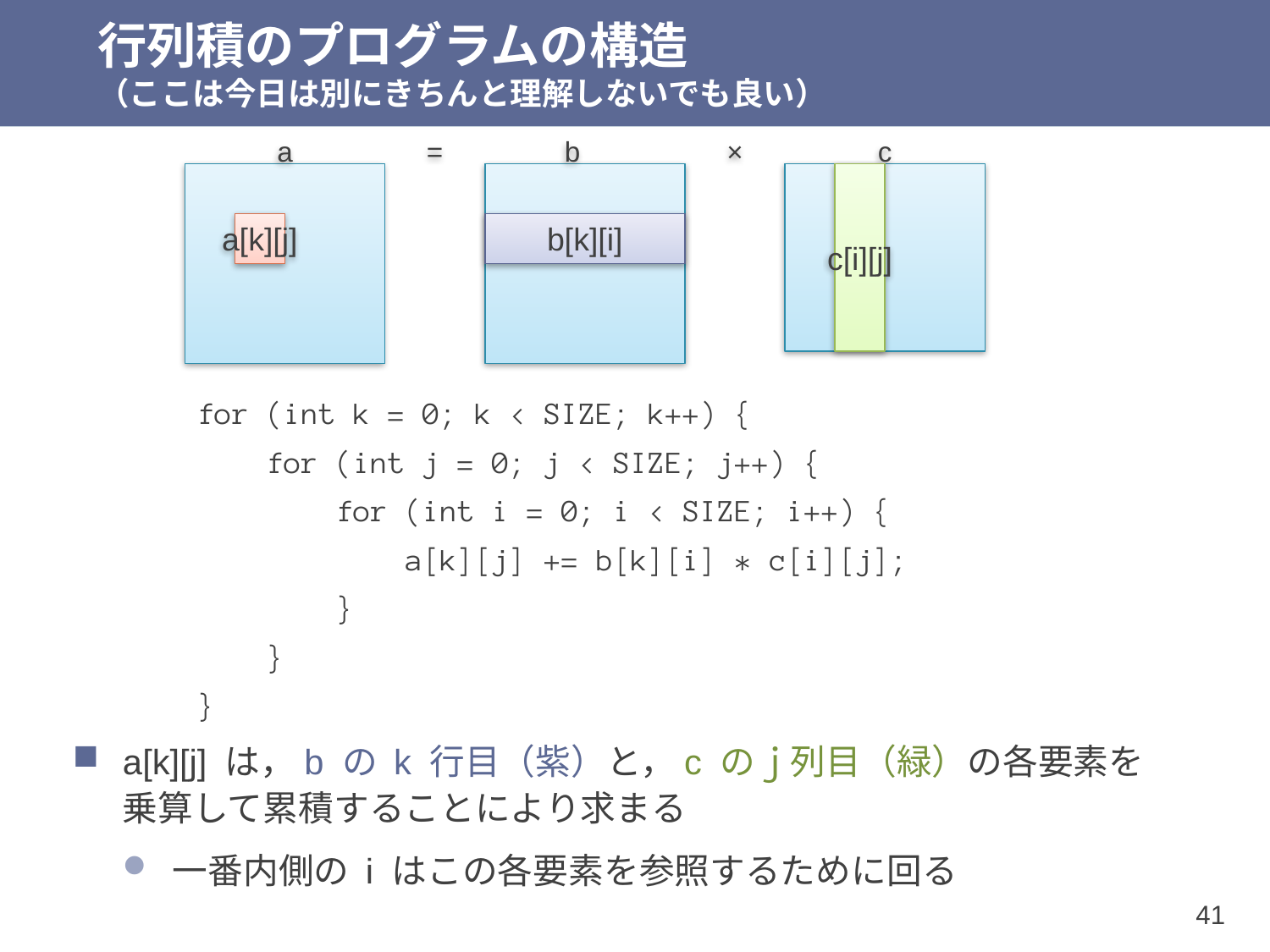

# 行列積のプログラムの構造 （ここは今日は別にきちんと理解しないでも良い）
a
=
b
×
c
c[i][j]

a[k][j]
b[k][i]
for (int k = 0; k < SIZE; k++) {
    for (int j = 0; j < SIZE; j++) {
        for (int i = 0; i < SIZE; i++) {
            a[k][j] += b[k][i] * c[i][j];
        }
    }
}

a[k][j] は，b の k 行目（紫）と，c のｊ列目（緑）の各要素を
乗算して累積することにより求まる
一番内側の i はこの各要素を参照するために回る